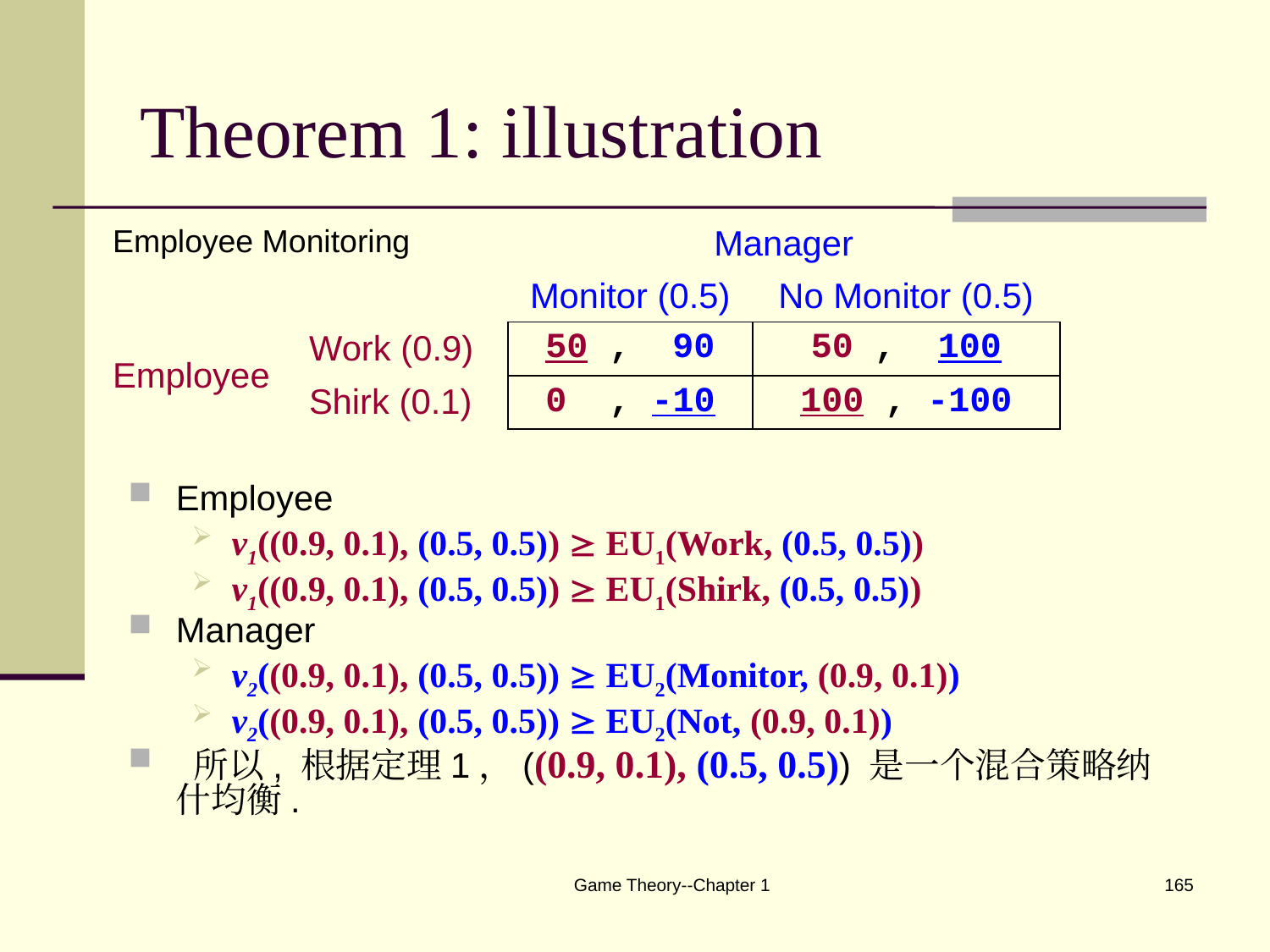

# Theorem 1: illustration
| Employee Monitoring |  | Manager |  |
| --- | --- | --- | --- |
|  |  | Monitor (0.5) | No Monitor (0.5) |
| Employee | Work (0.9) | 50 , 90 | 50 , 100 |
|  | Shirk (0.1) | 0 , -10 | 100 , -100 |
Employee
v1((0.9, 0.1), (0.5, 0.5)) ≥ EU1(Work, (0.5, 0.5))
v1((0.9, 0.1), (0.5, 0.5)) ≥ EU1(Shirk, (0.5, 0.5))
Manager
v2((0.9, 0.1), (0.5, 0.5)) ≥ EU2(Monitor, (0.9, 0.1))
v2((0.9, 0.1), (0.5, 0.5)) ≥ EU2(Not, (0.9, 0.1))
 所以, 根据定理1，((0.9, 0.1), (0.5, 0.5)) 是一个混合策略纳什均衡.
Game Theory--Chapter 1
165